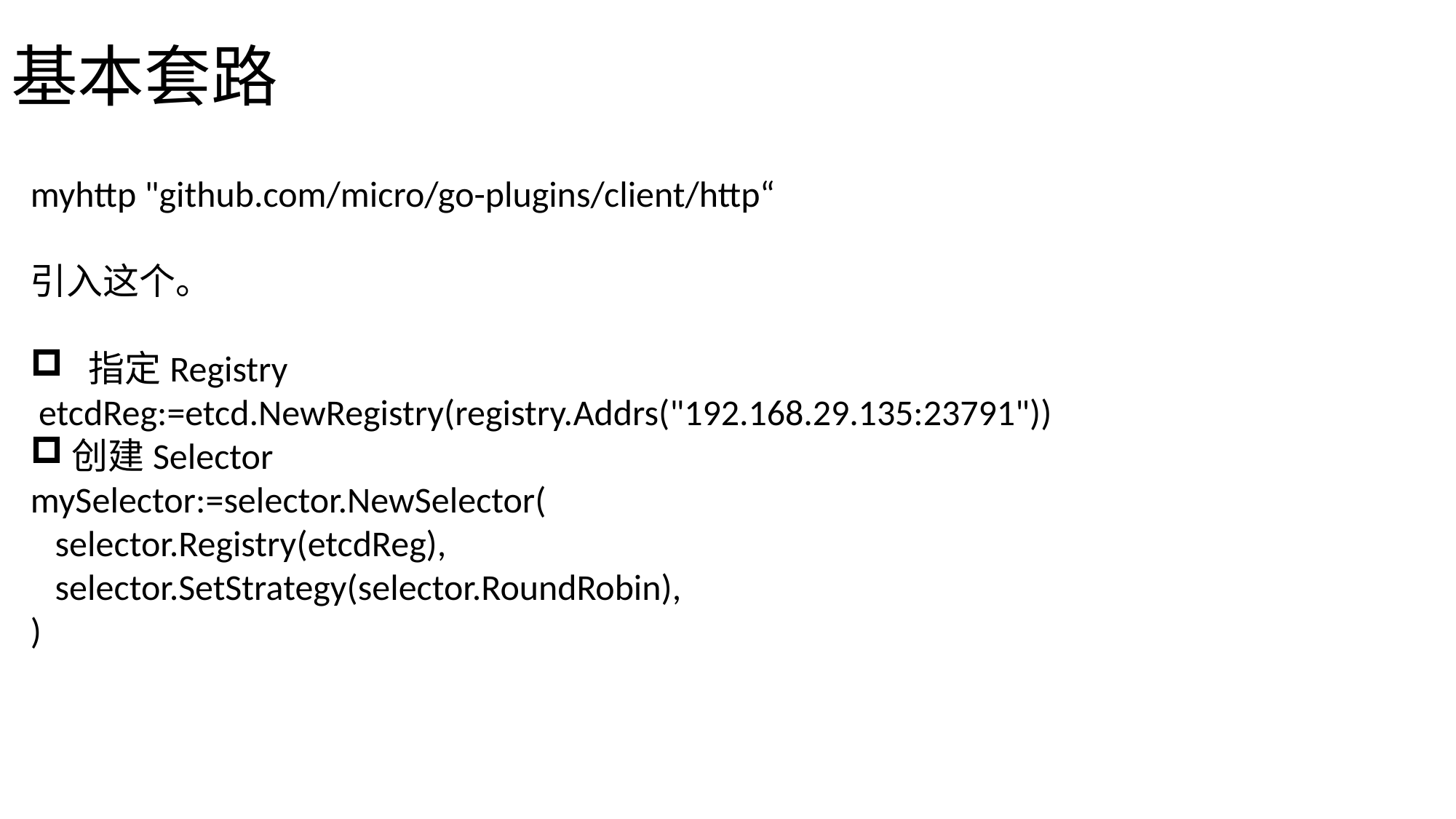

# 基本套路
myhttp "github.com/micro/go-plugins/client/http“

引入这个。

 指定Registry
 etcdReg:=etcd.NewRegistry(registry.Addrs("192.168.29.135:23791"))
创建Selector
mySelector:=selector.NewSelector(
   selector.Registry(etcdReg),
   selector.SetStrategy(selector.RoundRobin),
)